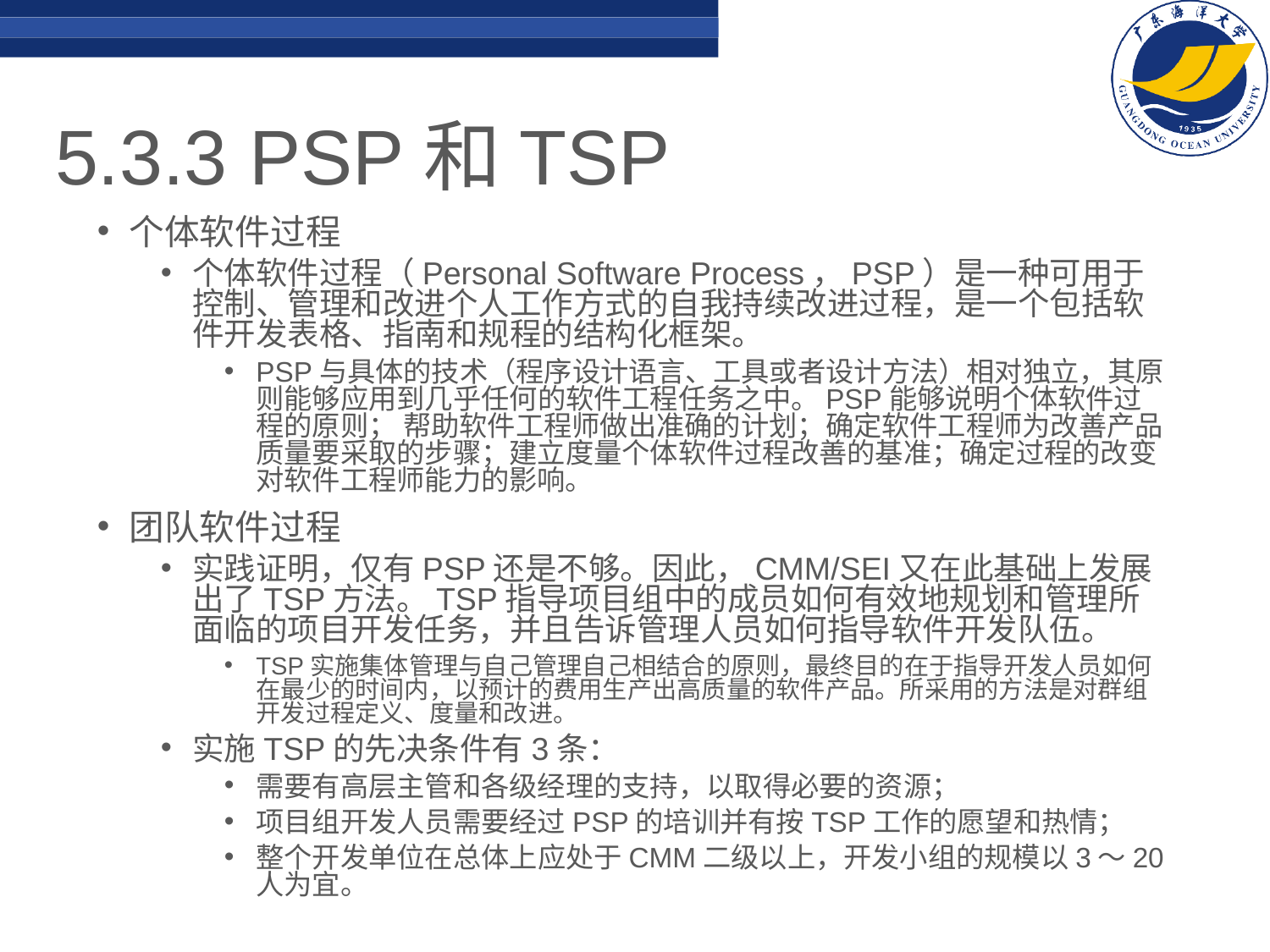

# 5.3.3 PSP和TSP
个体软件过程
个体软件过程（Personal Software Process，PSP）是一种可用于控制、管理和改进个人工作方式的自我持续改进过程，是一个包括软件开发表格、指南和规程的结构化框架。
PSP与具体的技术（程序设计语言、工具或者设计方法）相对独立，其原则能够应用到几乎任何的软件工程任务之中。PSP能够说明个体软件过程的原则； 帮助软件工程师做出准确的计划；确定软件工程师为改善产品质量要采取的步骤；建立度量个体软件过程改善的基准；确定过程的改变对软件工程师能力的影响。
团队软件过程
实践证明，仅有PSP还是不够。因此，CMM/SEI又在此基础上发展出了TSP方法。TSP指导项目组中的成员如何有效地规划和管理所面临的项目开发任务，并且告诉管理人员如何指导软件开发队伍。
TSP实施集体管理与自己管理自己相结合的原则，最终目的在于指导开发人员如何在最少的时间内，以预计的费用生产出高质量的软件产品。所采用的方法是对群组开发过程定义、度量和改进。
实施TSP的先决条件有3条：
需要有高层主管和各级经理的支持，以取得必要的资源；
项目组开发人员需要经过PSP的培训并有按TSP工作的愿望和热情；
整个开发单位在总体上应处于CMM二级以上，开发小组的规模以3～20人为宜。
20